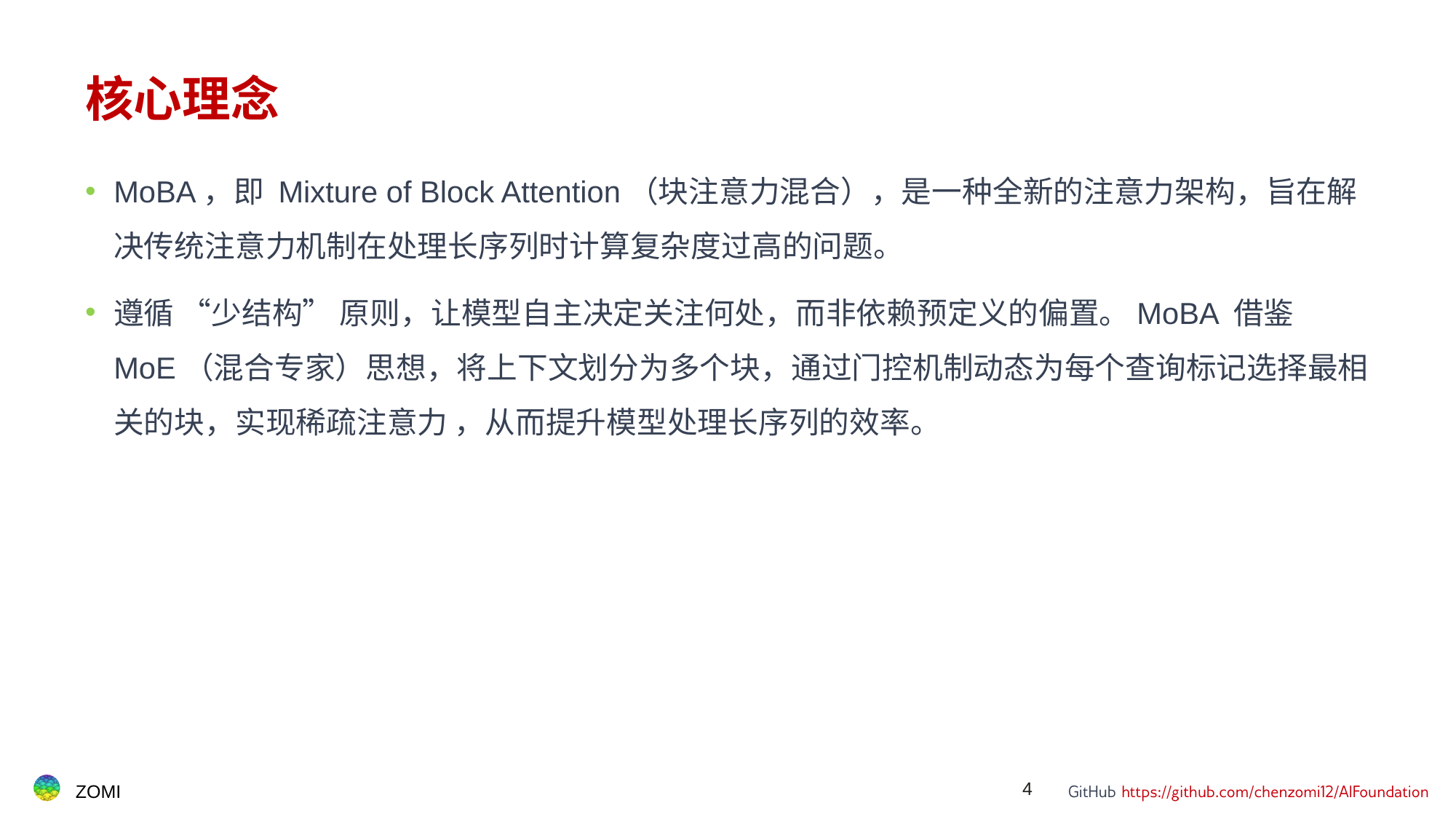

# 核心理念
MoBA，即 Mixture of Block Attention（块注意力混合），是一种全新的注意力架构，旨在解决传统注意力机制在处理长序列时计算复杂度过高的问题。
遵循 “少结构” 原则，让模型自主决定关注何处，而非依赖预定义的偏置。MoBA 借鉴 MoE（混合专家）思想，将上下文划分为多个块，通过门控机制动态为每个查询标记选择最相关的块，实现稀疏注意力 ，从而提升模型处理长序列的效率。